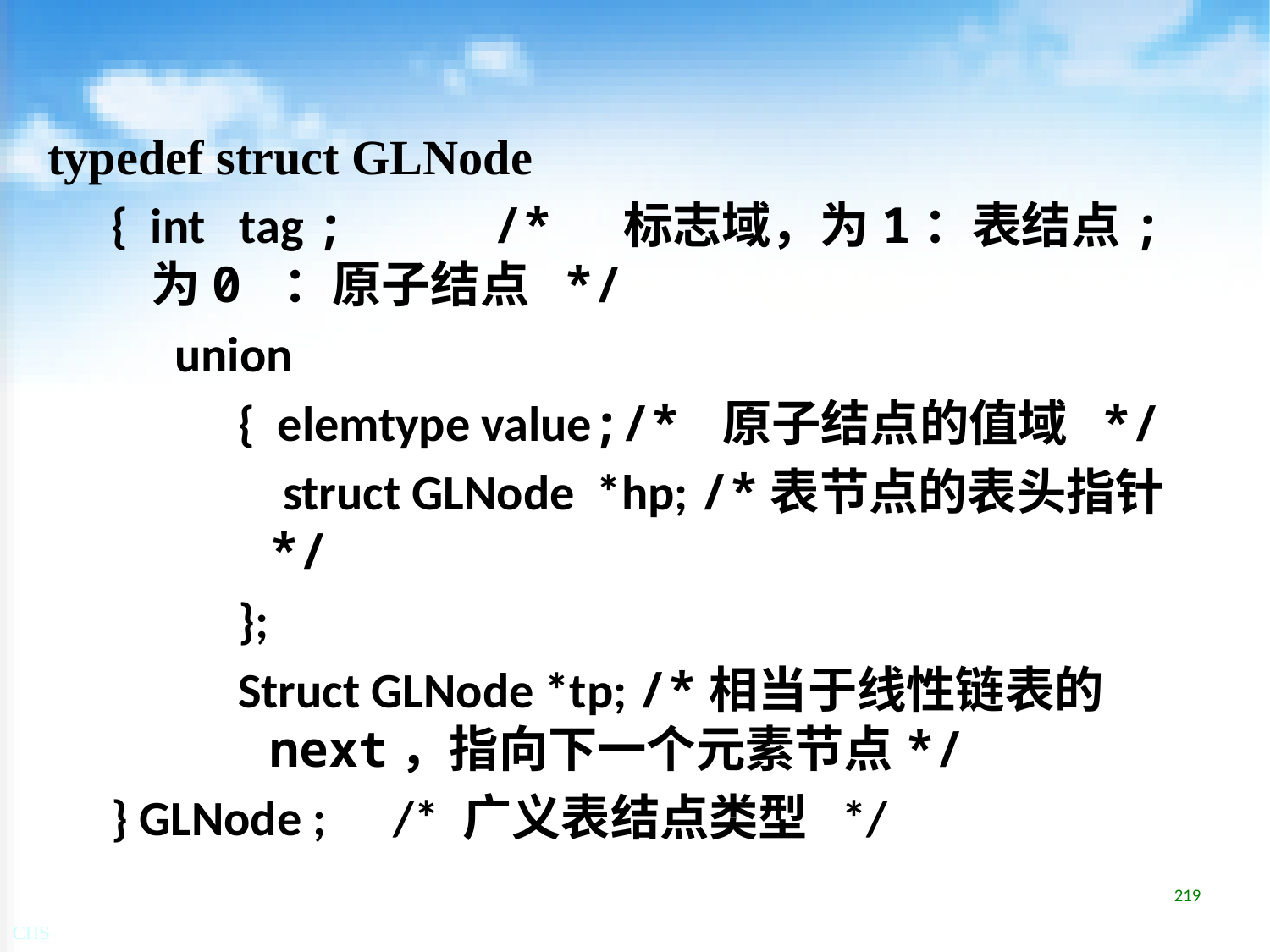

# typedef struct GLNode
{  int   tag ;     /*  标志域，为1：表结点;为0 ：原子结点  */
union
{  elemtype value;/* 原子结点的值域  */
    struct GLNode  *hp; /*表节点的表头指针*/
};
Struct GLNode *tp; /*相当于线性链表的next，指向下一个元素节点*/
} GLNode ;      /* 广义表结点类型  */
219